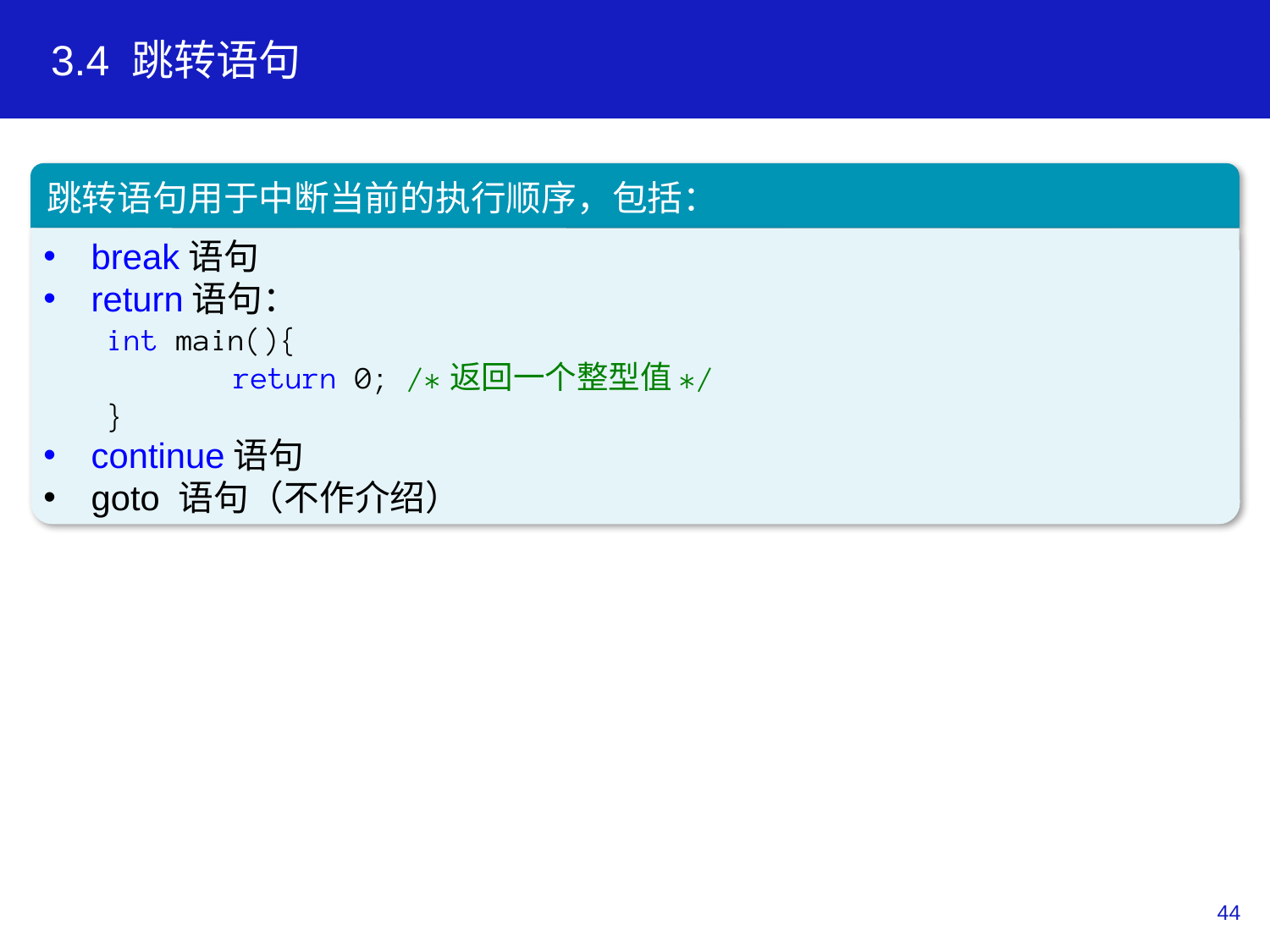

# 3.4 跳转语句
跳转语句用于中断当前的执行顺序，包括：
break语句
return语句：
int main(){
	return 0; /*返回一个整型值*/
}
continue语句
goto 语句（不作介绍）
44